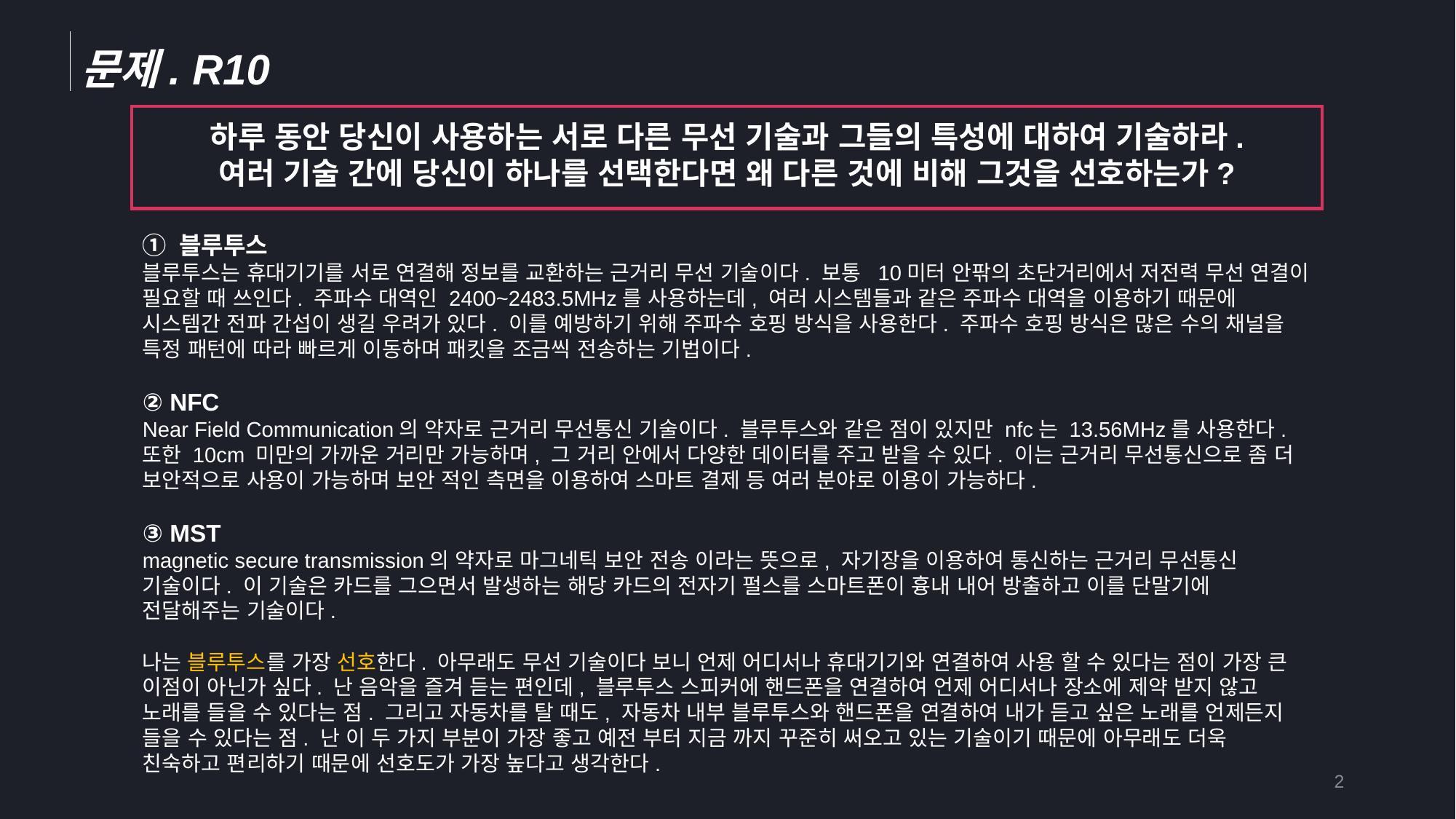

문제. R10

하루 동안 당신이 사용하는 서로 다른 무선 기술과 그들의 특성에 대하여 기술하라.
여러 기술 간에 당신이 하나를 선택한다면 왜 다른 것에 비해 그것을 선호하는가?
① 블루투스
블루투스는 휴대기기를 서로 연결해 정보를 교환하는 근거리 무선 기술이다. 보통  10미터 안팎의 초단거리에서 저전력 무선 연결이 필요할 때 쓰인다. 주파수 대역인 2400~2483.5MHz를 사용하는데, 여러 시스템들과 같은 주파수 대역을 이용하기 때문에 시스템간 전파 간섭이 생길 우려가 있다. 이를 예방하기 위해 주파수 호핑 방식을 사용한다. 주파수 호핑 방식은 많은 수의 채널을 특정 패턴에 따라 빠르게 이동하며 패킷을 조금씩 전송하는 기법이다.

② NFC
Near Field Communication의 약자로 근거리 무선통신 기술이다. 블루투스와 같은 점이 있지만 nfc는 13.56MHz를 사용한다. 또한 10cm 미만의 가까운 거리만 가능하며, 그 거리 안에서 다양한 데이터를 주고 받을 수 있다. 이는 근거리 무선통신으로 좀 더 보안적으로 사용이 가능하며 보안 적인 측면을 이용하여 스마트 결제 등 여러 분야로 이용이 가능하다.

③ MST
magnetic secure transmission의 약자로 마그네틱 보안 전송 이라는 뜻으로, 자기장을 이용하여 통신하는 근거리 무선통신 기술이다. 이 기술은 카드를 그으면서 발생하는 해당 카드의 전자기 펄스를 스마트폰이 흉내 내어 방출하고 이를 단말기에 전달해주는 기술이다.

나는 블루투스를 가장 선호한다. 아무래도 무선 기술이다 보니 언제 어디서나 휴대기기와 연결하여 사용 할 수 있다는 점이 가장 큰 이점이 아닌가 싶다. 난 음악을 즐겨 듣는 편인데, 블루투스 스피커에 핸드폰을 연결하여 언제 어디서나 장소에 제약 받지 않고 노래를 들을 수 있다는 점. 그리고 자동차를 탈 때도, 자동차 내부 블루투스와 핸드폰을 연결하여 내가 듣고 싶은 노래를 언제든지 들을 수 있다는 점. 난 이 두 가지 부분이 가장 좋고 예전 부터 지금 까지 꾸준히 써오고 있는 기술이기 때문에 아무래도 더욱 친숙하고 편리하기 때문에 선호도가 가장 높다고 생각한다.

2